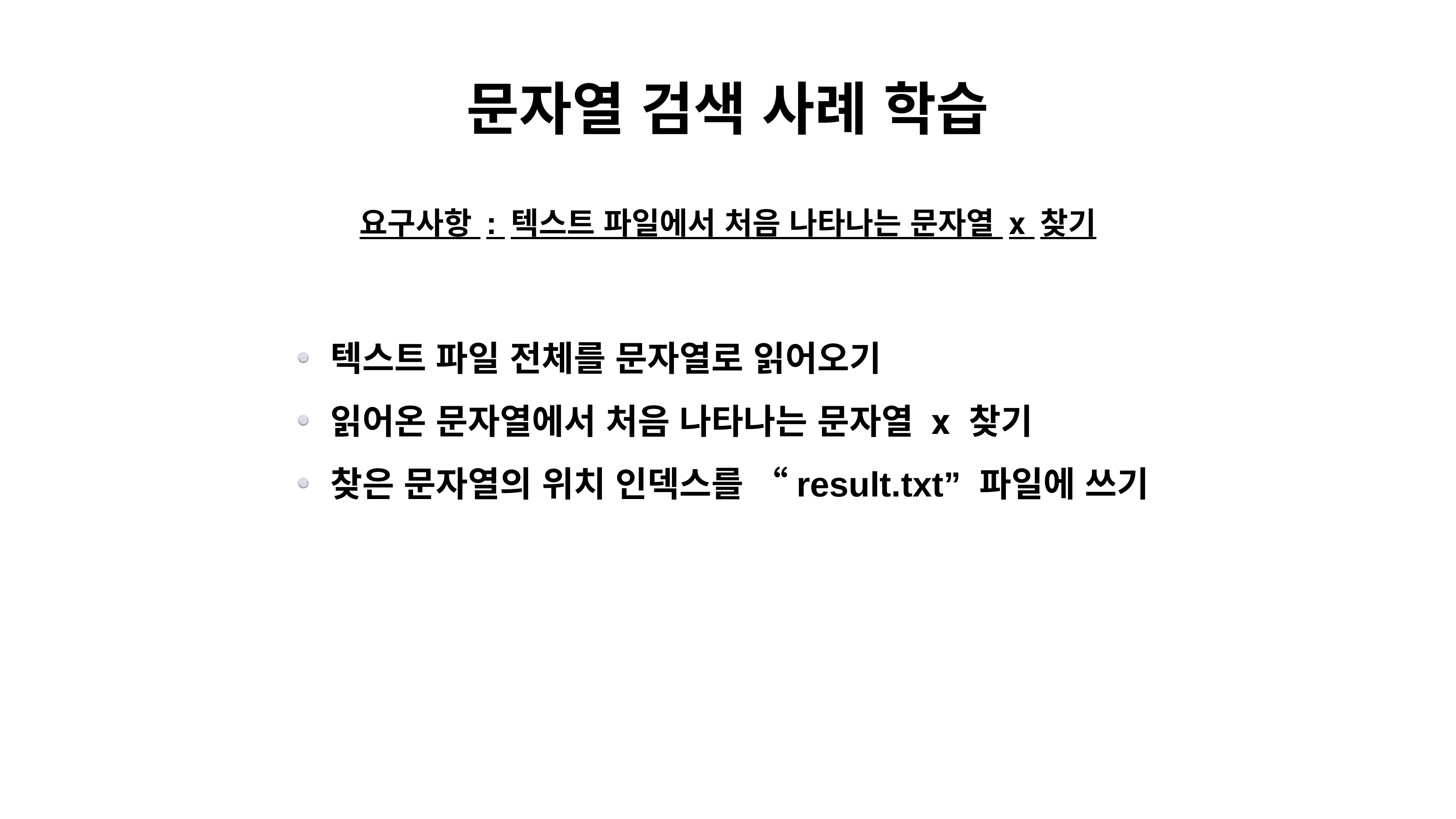

문자열 검색 사례 학습
요구사항 : 텍스트 파일에서 처음 나타나는 문자열 x 찾기
텍스트 파일 전체를 문자열로 읽어오기
읽어온 문자열에서 처음 나타나는 문자열 x 찾기
찾은 문자열의 위치 인덱스를 “result.txt” 파일에 쓰기